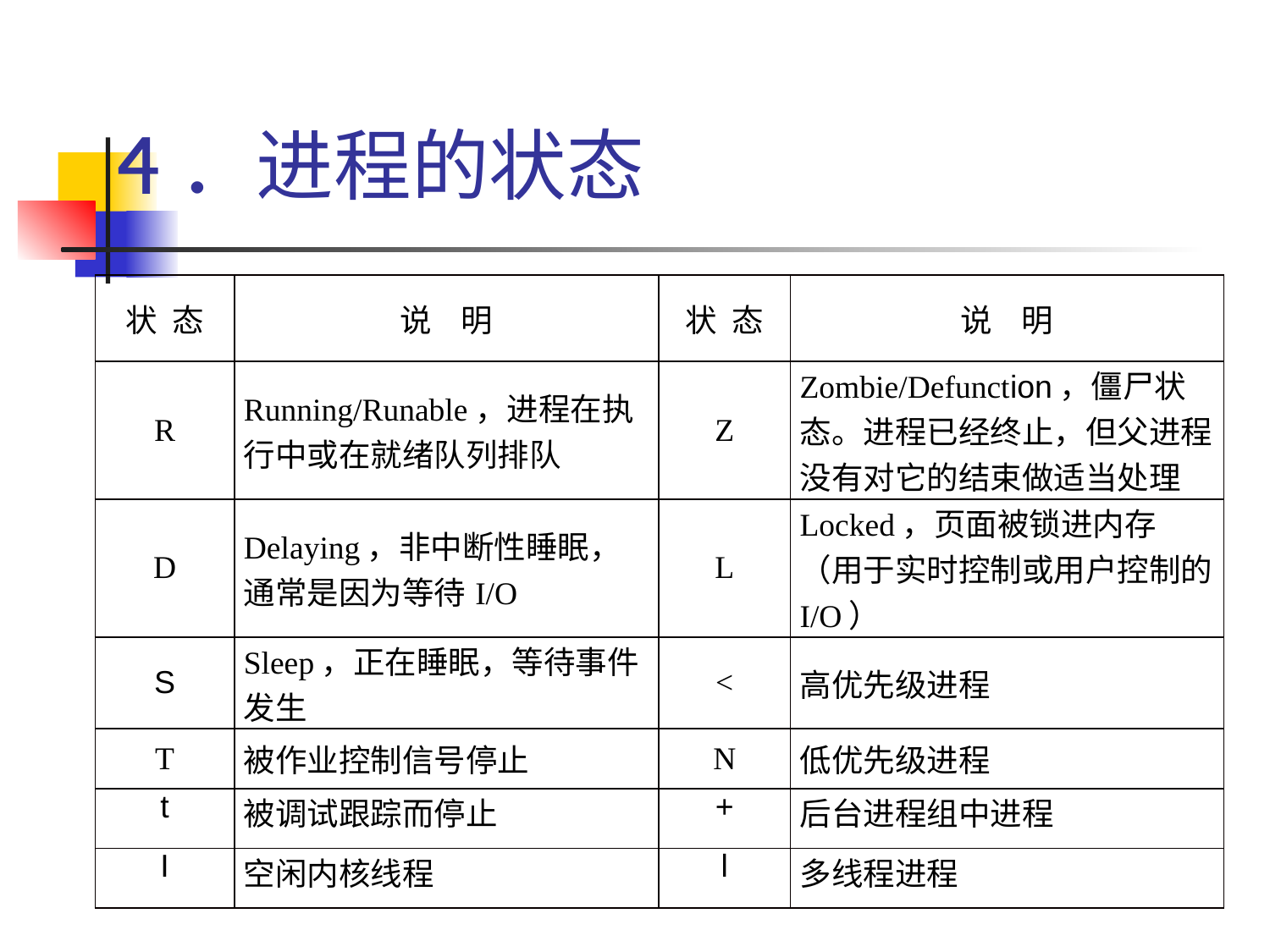

# 4．进程的状态

| 状 态 | 说 明 | 状 态 | 说 明 |
| --- | --- | --- | --- |
| R | Running/Runable，进程在执行中或在就绪队列排队 | Z | Zombie/Defunction，僵尸状态。进程已经终止，但父进程没有对它的结束做适当处理 |
| D | Delaying，非中断性睡眠，通常是因为等待I/O | L | Locked，页面被锁进内存（用于实时控制或用户控制的I/O） |
| S | Sleep，正在睡眠，等待事件发生 | < | 高优先级进程 |
| T | 被作业控制信号停止 | N | 低优先级进程 |
| t | 被调试跟踪而停止 | + | 后台进程组中进程 |
| I | 空闲内核线程 | l | 多线程进程 |